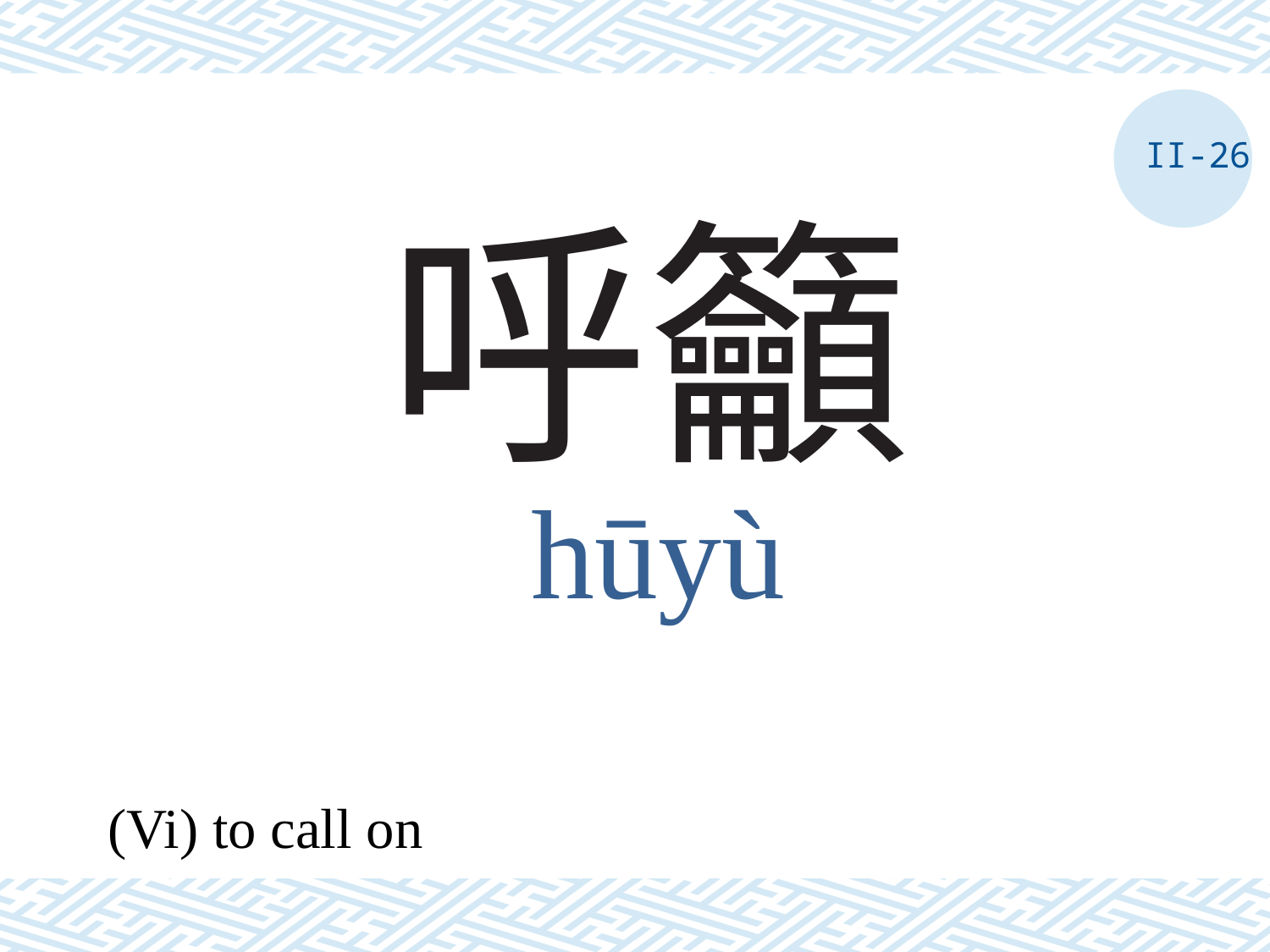

II-26

# 呼籲
hūyù
(Vi) to call on